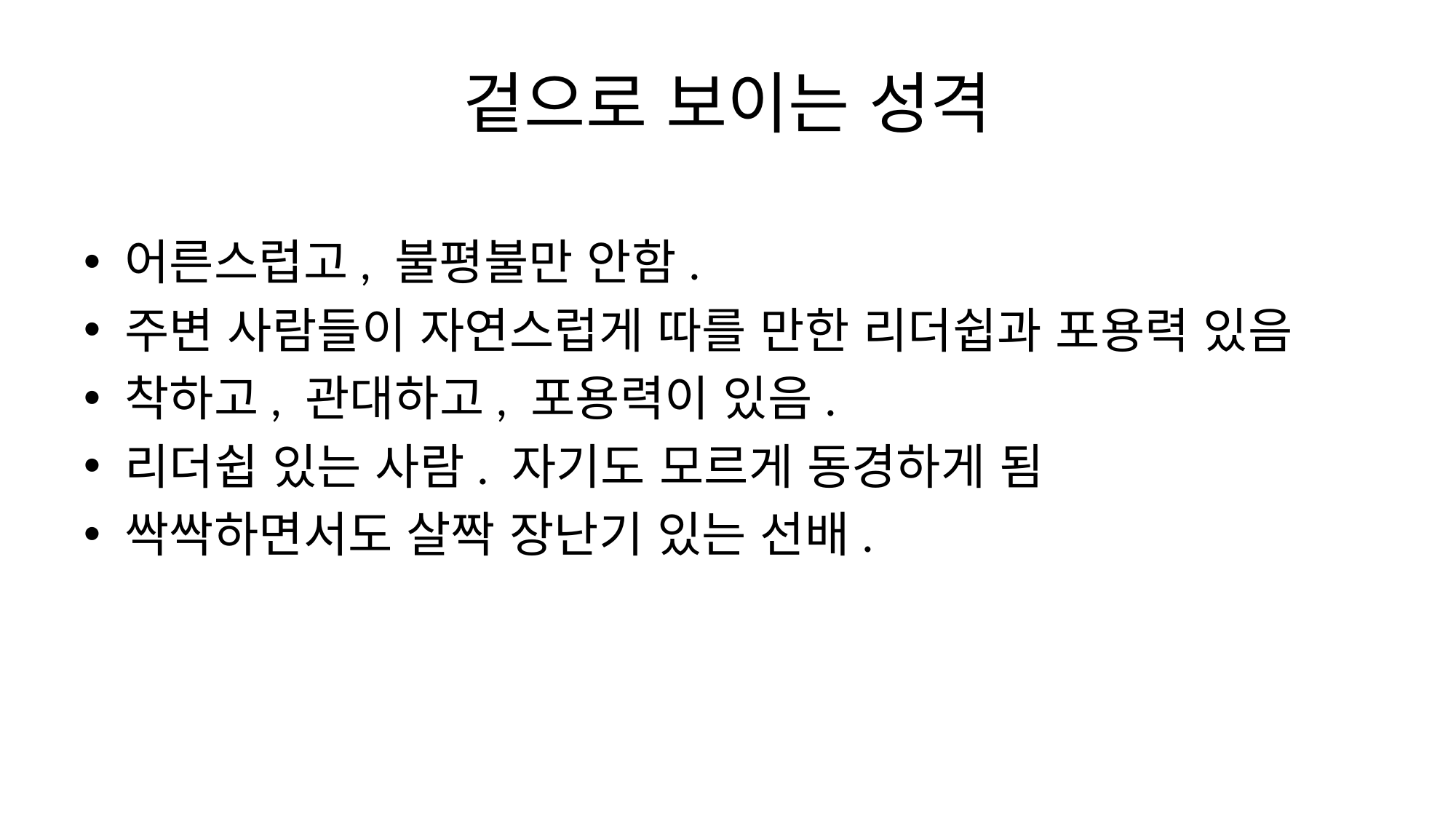

# 겉으로 보이는 성격
어른스럽고, 불평불만 안함.
주변 사람들이 자연스럽게 따를 만한 리더쉽과 포용력 있음
착하고, 관대하고, 포용력이 있음.
리더쉽 있는 사람. 자기도 모르게 동경하게 됨
싹싹하면서도 살짝 장난기 있는 선배.